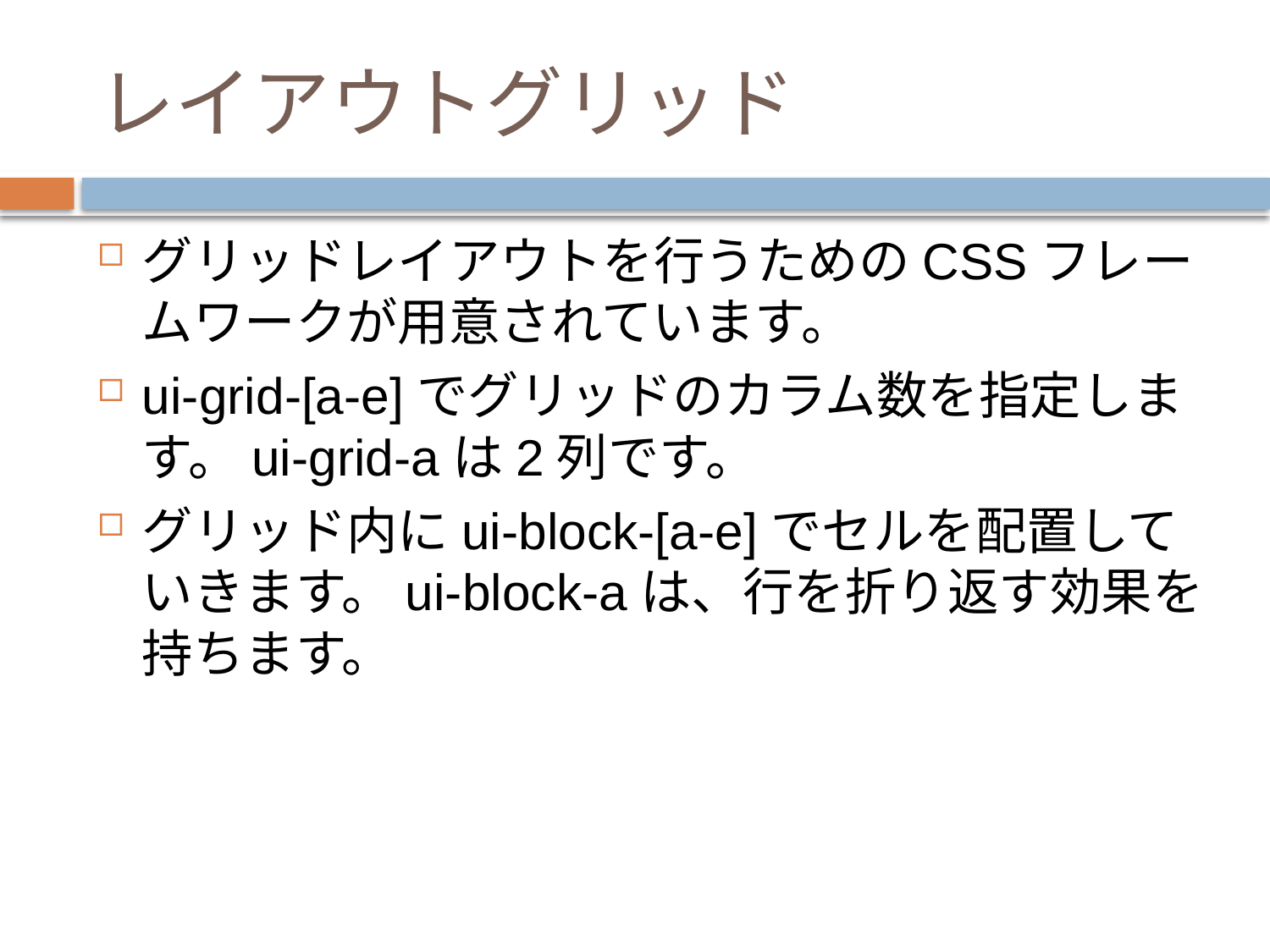

# レイアウトグリッド
グリッドレイアウトを行うためのCSSフレームワークが用意されています。
ui-grid-[a-e]でグリッドのカラム数を指定します。ui-grid-aは2列です。
グリッド内にui-block-[a-e]でセルを配置していきます。ui-block-aは、行を折り返す効果を持ちます。